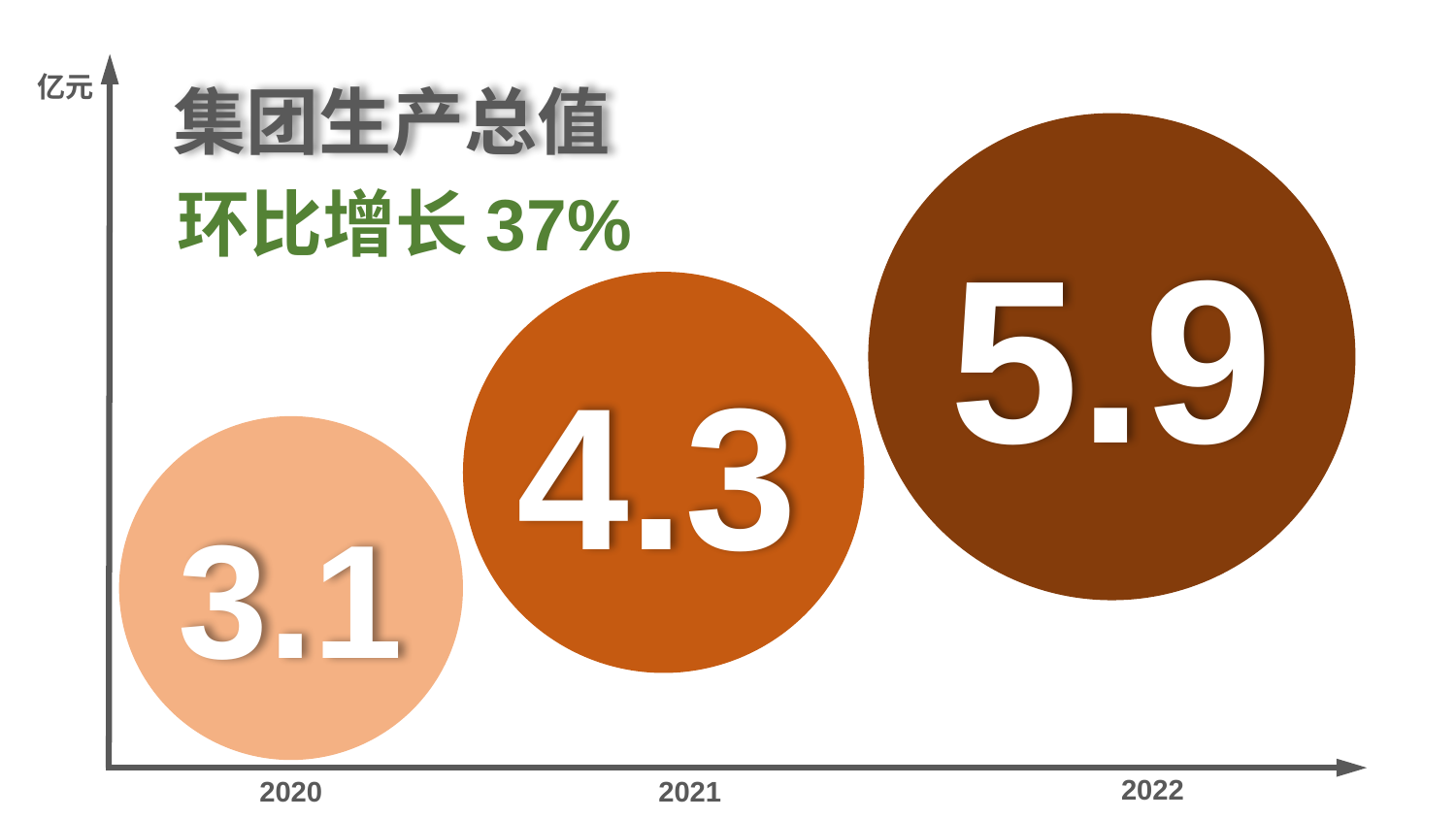

集团生产总值
亿元

环比增长37%
5.9

4.3

3.1

2022
2020
2021